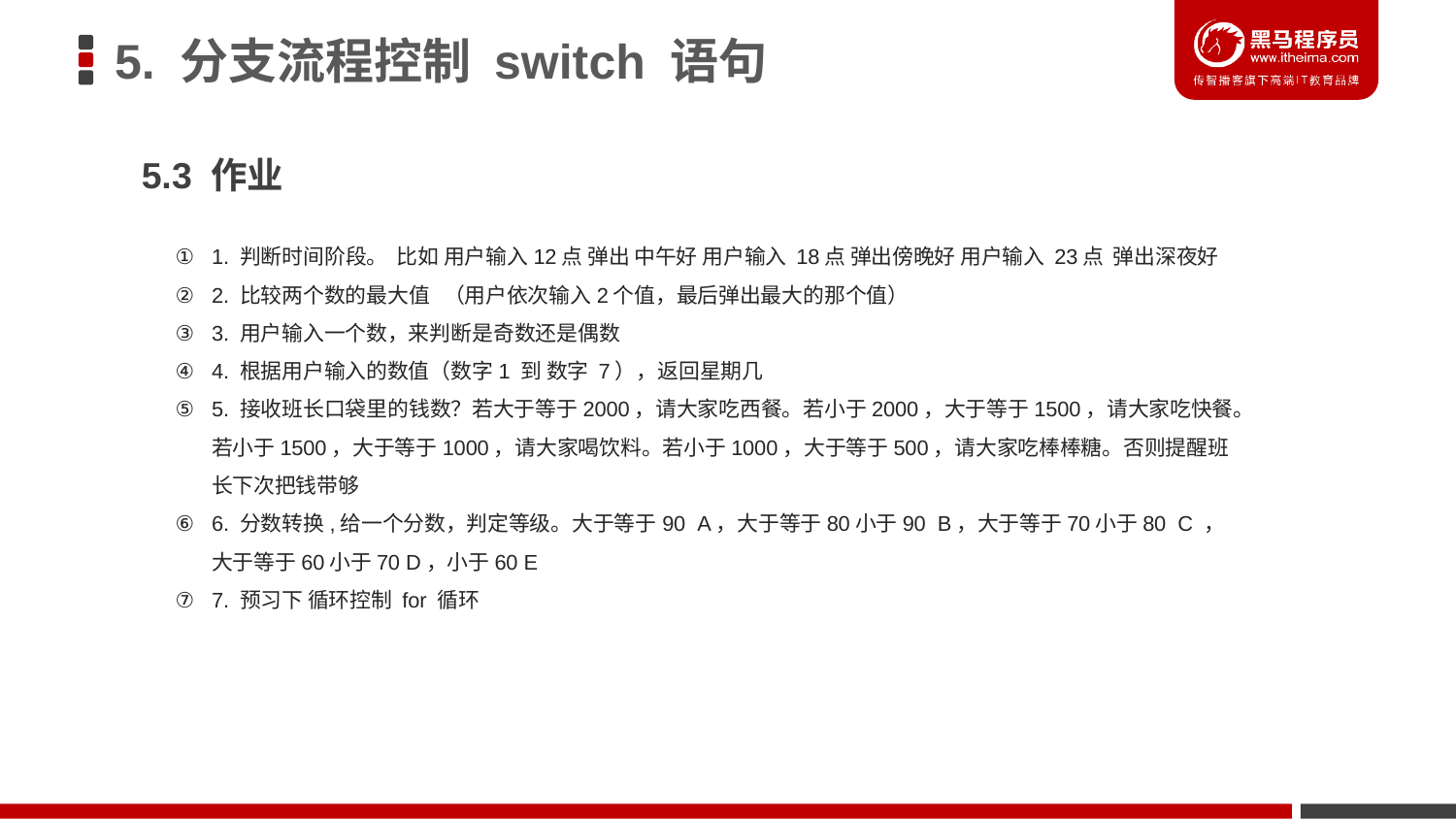

# 5. 分支流程控制 switch 语句
5.3 作业
1. 判断时间阶段。  比如 用户输入12点 弹出 中午好 用户输入 18点 弹出傍晚好 用户输入 23点  弹出深夜好
2. 比较两个数的最大值   （用户依次输入2个值，最后弹出最大的那个值）
3. 用户输入一个数，来判断是奇数还是偶数
4. 根据用户输入的数值（数字1 到 数字 7），返回星期几
5. 接收班长口袋里的钱数？若大于等于2000，请大家吃西餐。若小于2000，大于等于1500，请大家吃快餐。若小于1500，大于等于1000，请大家喝饮料。若小于1000，大于等于500，请大家吃棒棒糖。否则提醒班长下次把钱带够
6. 分数转换,给一个分数，判定等级。大于等于90  A，大于等于80小于90  B，大于等于70小于80  C ，大于等于60小于70 D，小于60 E
7. 预习下 循环控制 for 循环